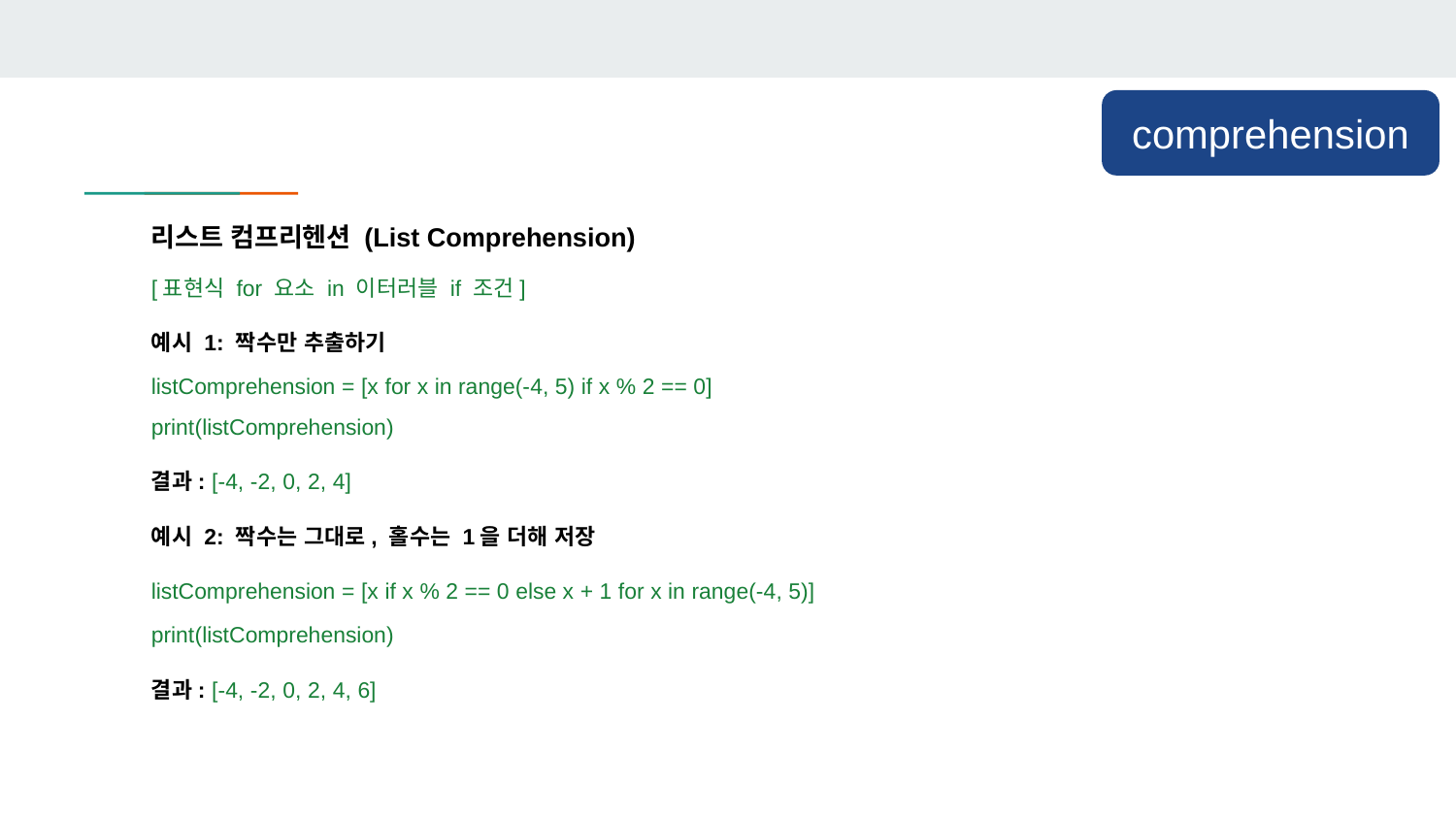

comprehension
리스트 컴프리헨션 (List Comprehension)
[표현식 for 요소 in 이터러블 if 조건]
예시 1: 짝수만 추출하기
listComprehension = [x for x in range(-4, 5) if x % 2 == 0]
print(listComprehension)
결과: [-4, -2, 0, 2, 4]
예시 2: 짝수는 그대로, 홀수는 1을 더해 저장
listComprehension = [x if x % 2 == 0 else x + 1 for x in range(-4, 5)]
print(listComprehension)
결과: [-4, -2, 0, 2, 4, 6]